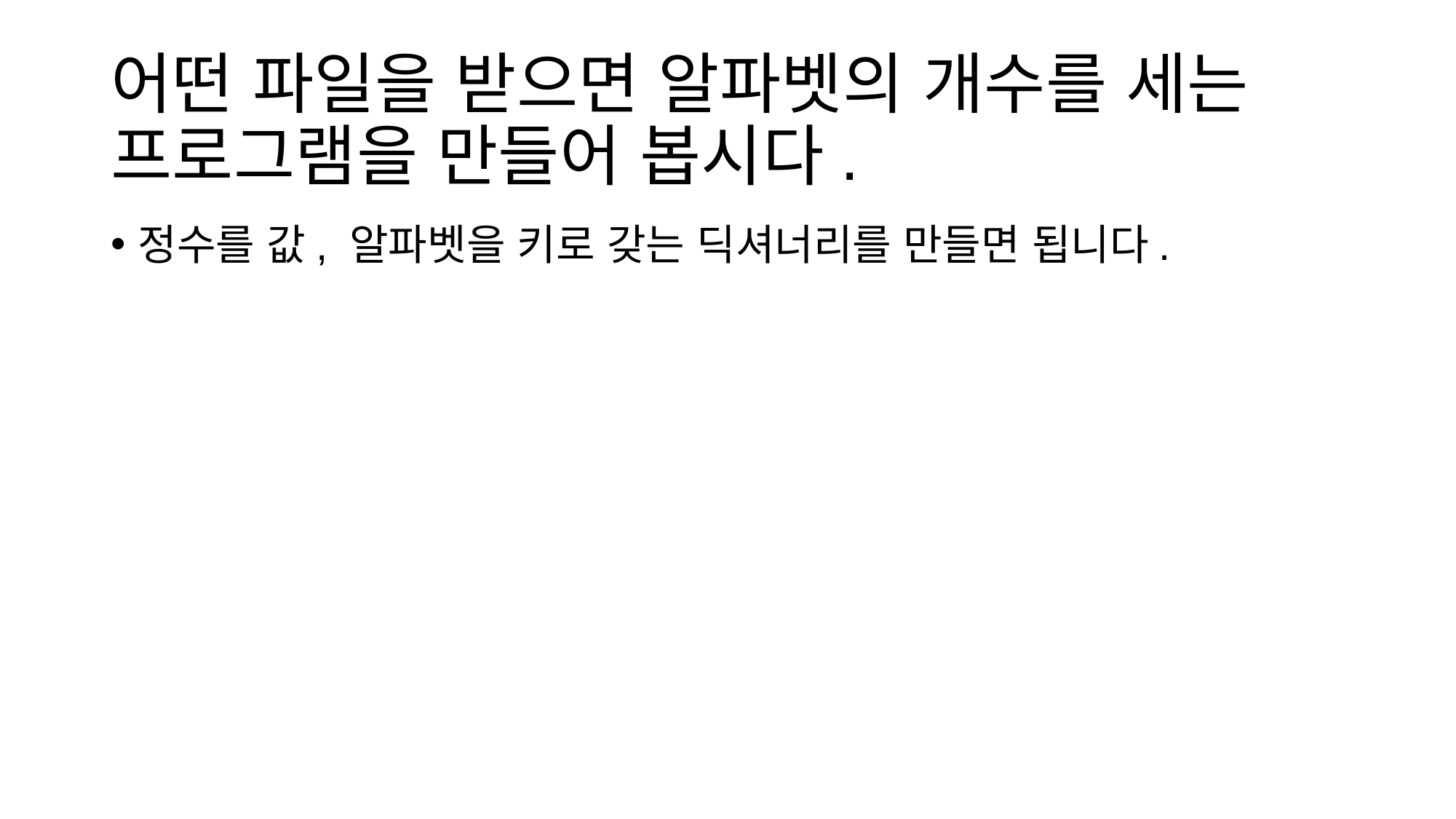

# 어떤 파일을 받으면 알파벳의 개수를 세는 프로그램을 만들어 봅시다.
정수를 값, 알파벳을 키로 갖는 딕셔너리를 만들면 됩니다.